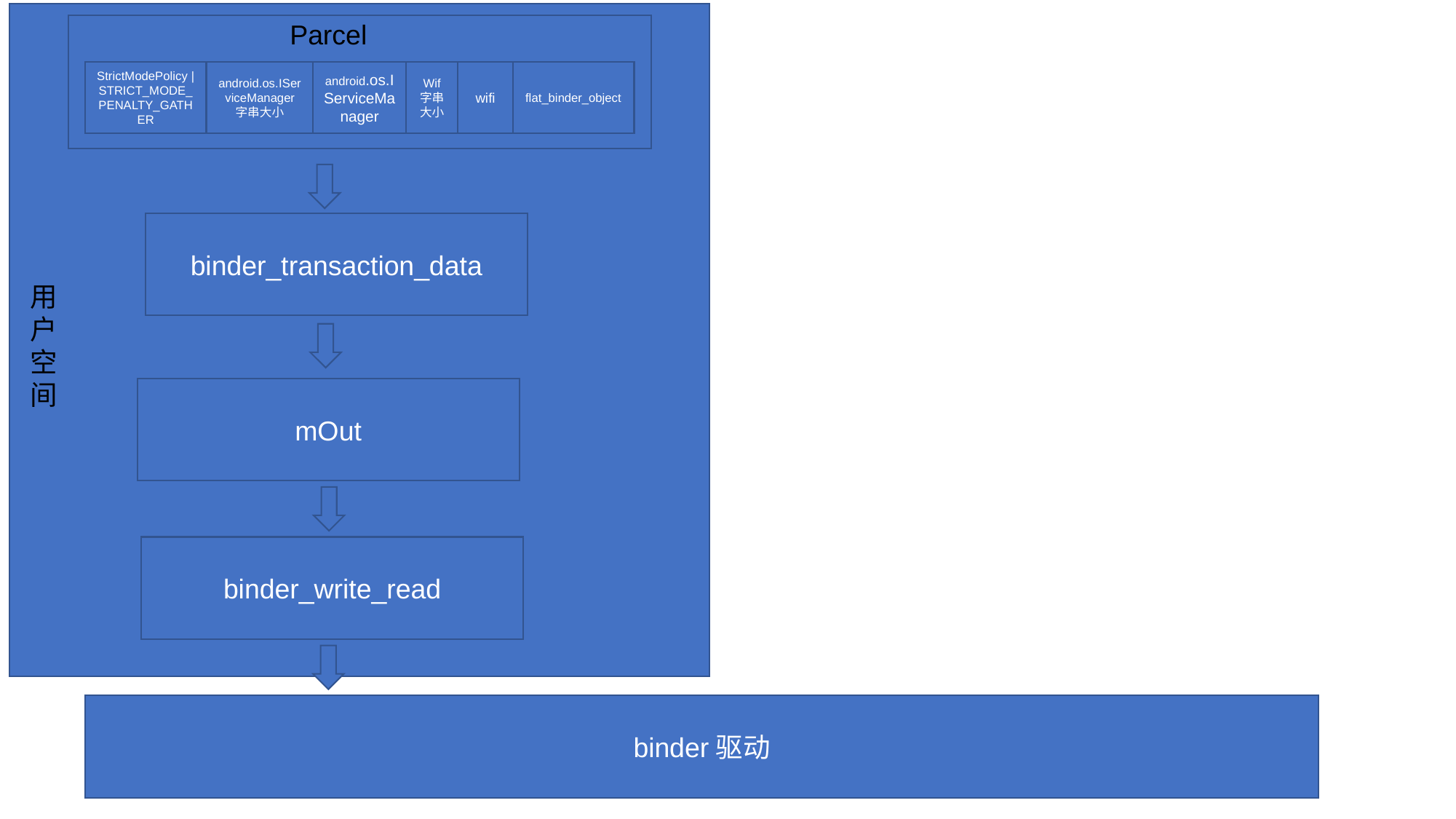

Parcel
P
flat_binder_object
wifi
android.os.IServiceManager
Wif 字串大小
android.os.IServiceManager
字串大小
StrictModePolicy | STRICT_MODE_PENALTY_GATHER

binder_transaction_data
用户空间

mOut

binder_write_read

binder驱动